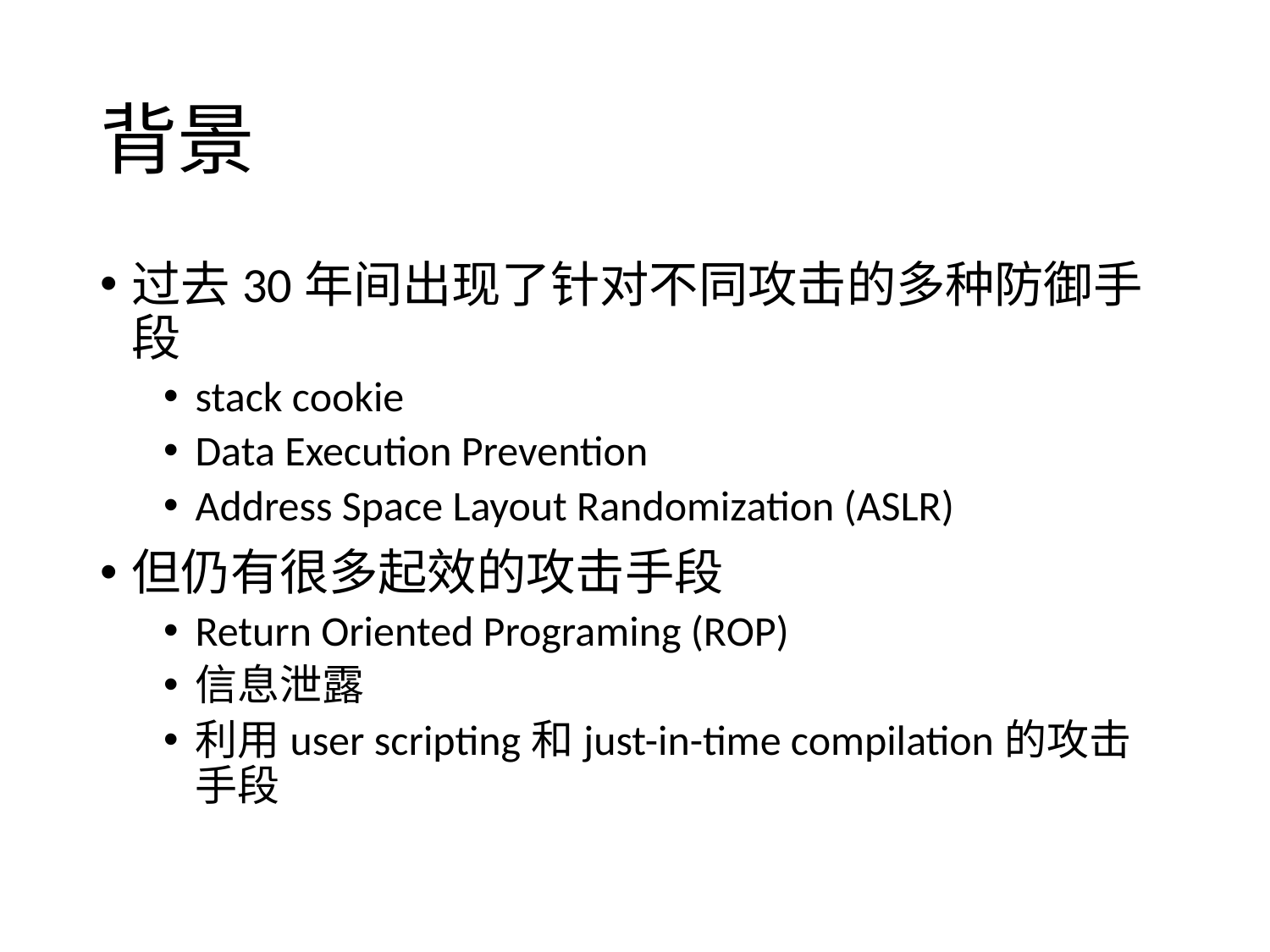

# 背景
过去30年间出现了针对不同攻击的多种防御手段
stack cookie
Data Execution Prevention
Address Space Layout Randomization (ASLR)
但仍有很多起效的攻击手段
Return Oriented Programing (ROP)
信息泄露
利用user scripting和just-in-time compilation的攻击手段